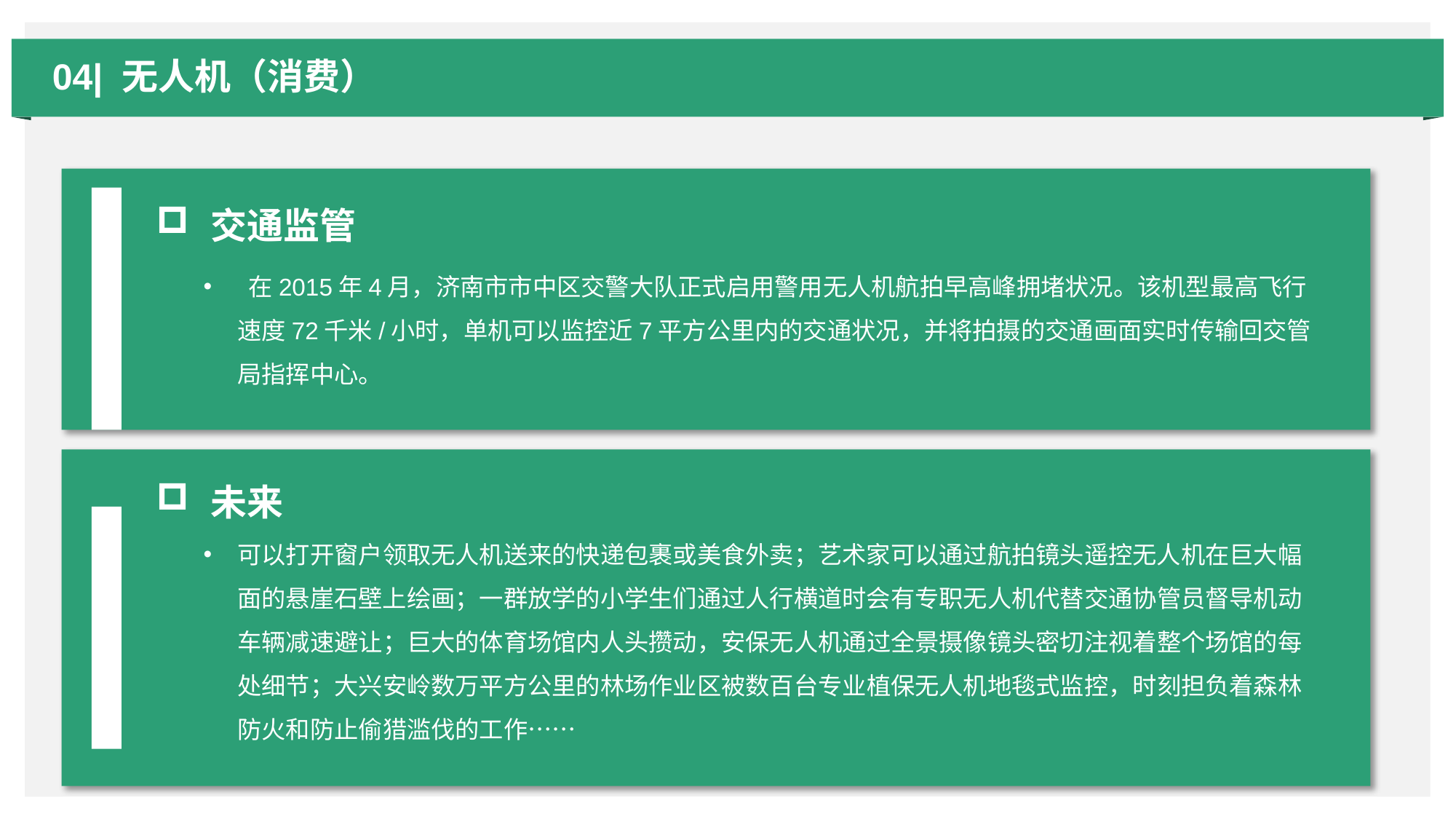

04| 无人机（消费）

 在2015年4月，济南市市中区交警大队正式启用警用无人机航拍早高峰拥堵状况。该机型最高飞行速度72千米/小时，单机可以监控近7平方公里内的交通状况，并将拍摄的交通画面实时传输回交管局指挥中心。
交通监管

未来

可以打开窗户领取无人机送来的快递包裹或美食外卖；艺术家可以通过航拍镜头遥控无人机在巨大幅面的悬崖石壁上绘画；一群放学的小学生们通过人行横道时会有专职无人机代替交通协管员督导机动车辆减速避让；巨大的体育场馆内人头攒动，安保无人机通过全景摄像镜头密切注视着整个场馆的每处细节；大兴安岭数万平方公里的林场作业区被数百台专业植保无人机地毯式监控，时刻担负着森林防火和防止偷猎滥伐的工作……